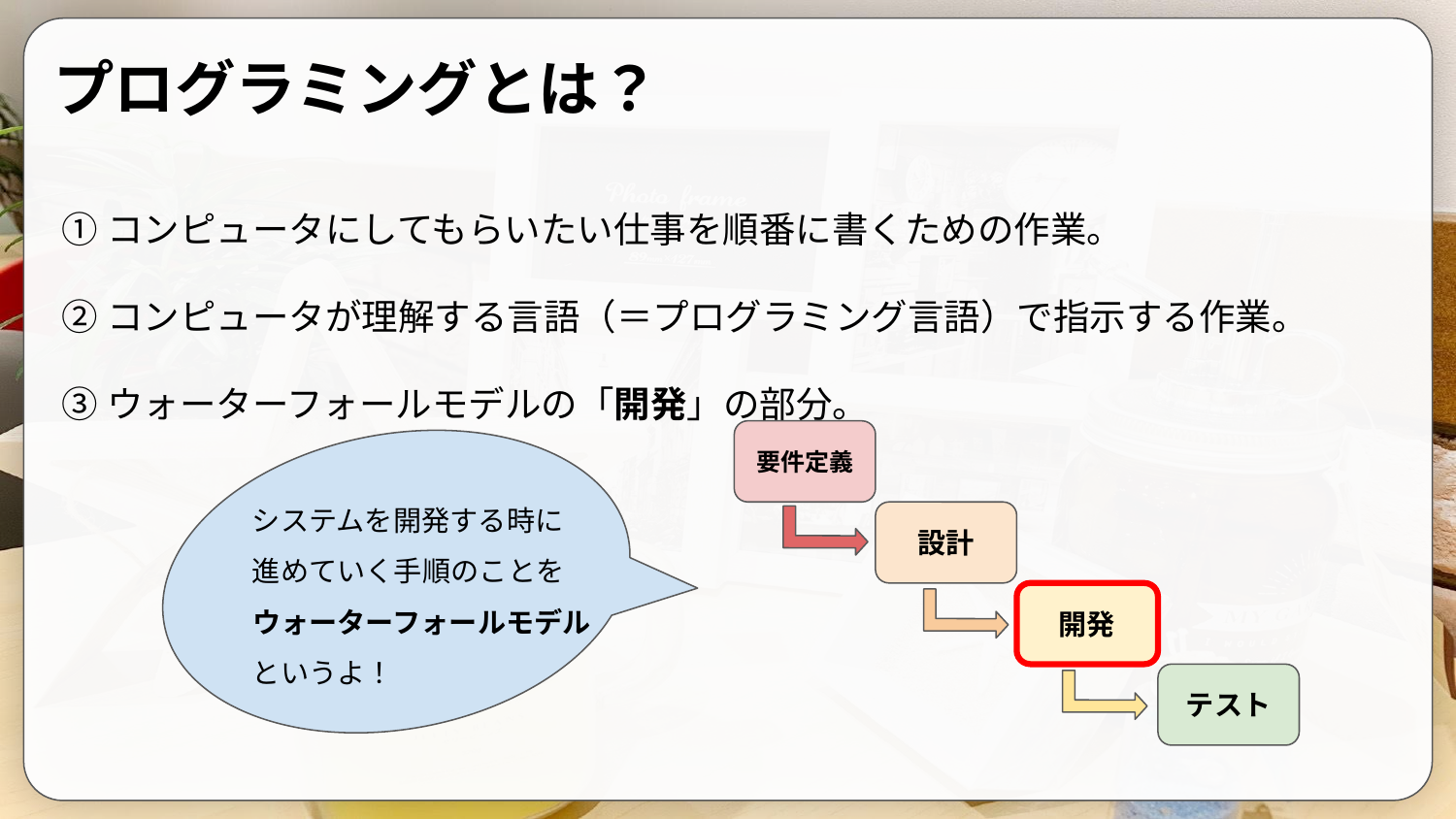

プログラミングとは？
①コンピュータにしてもらいたい仕事を順番に書くための作業。
②コンピュータが理解する言語（＝プログラミング言語）で指示する作業。
③ウォーターフォールモデルの「開発」の部分。

要件定義

設計

開発

テスト
　システムを開発する時に
　進めていく手順のことを
　ウォーターフォールモデル
　というよ！